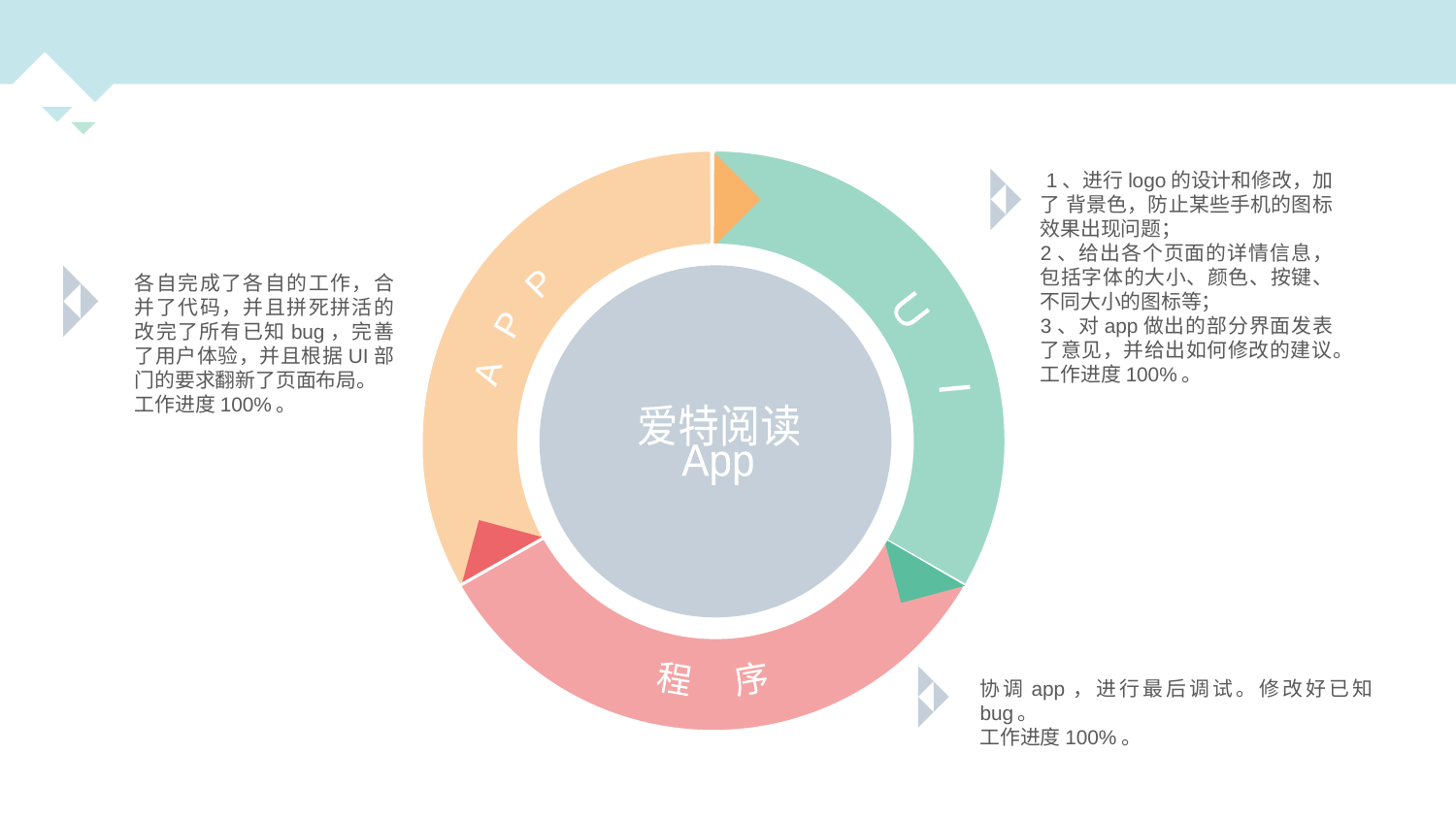

UI

     APP

爱特阅读
App

     程序
 1、进行logo的设计和修改，加了 背景色，防止某些手机的图标效果出现问题；
2、给出各个页面的详情信息，包括字体的大小、颜色、按键、不同大小的图标等；
3、对app做出的部分界面发表了意见，并给出如何修改的建议。
工作进度100%。

各自完成了各自的工作，合并了代码，并且拼死拼活的改完了所有已知bug，完善了用户体验，并且根据UI部门的要求翻新了页面布局。
工作进度100%。

协调app，进行最后调试。修改好已知bug。
工作进度100%。